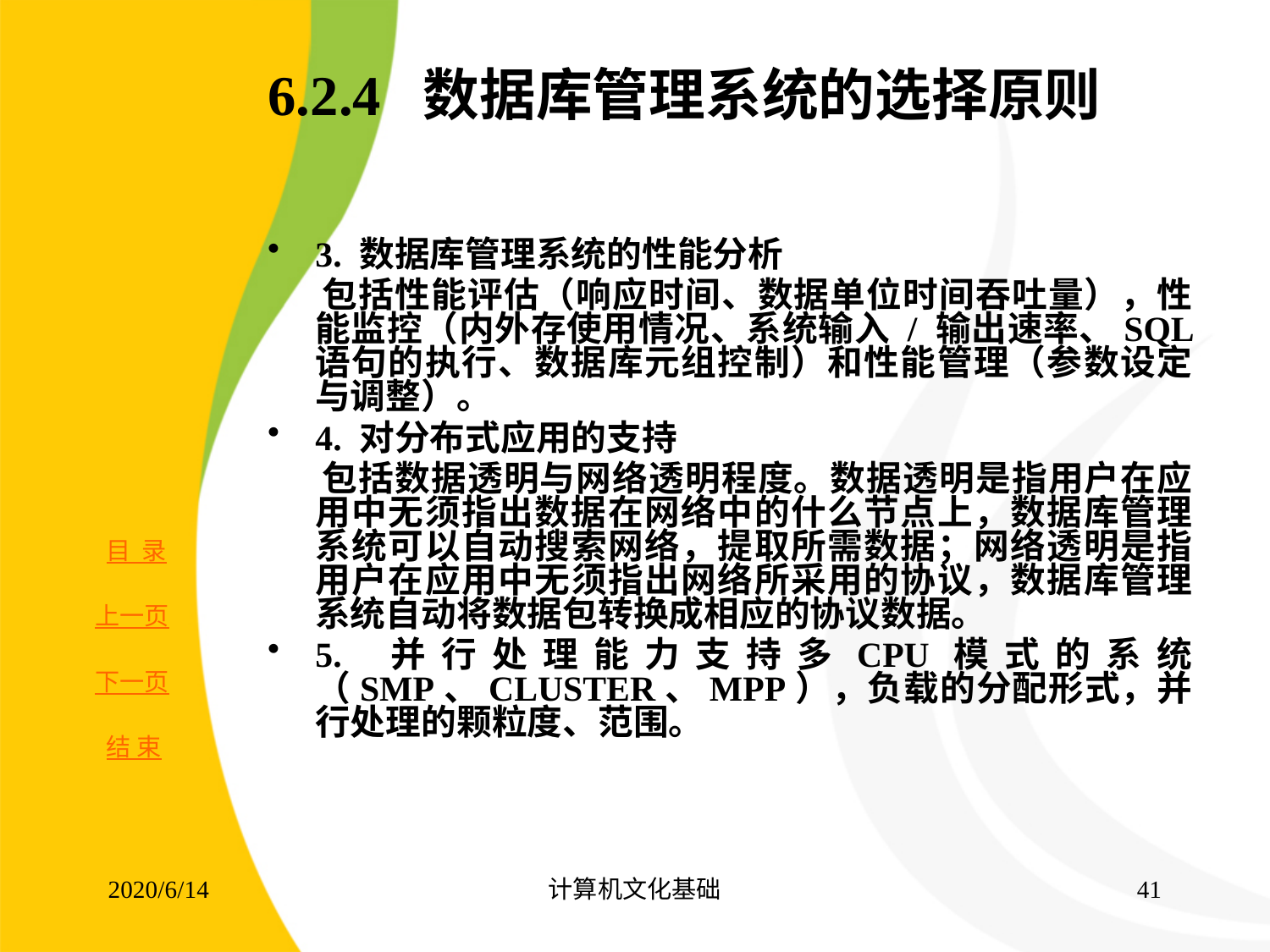

# 6.2.4  数据库管理系统的选择原则

3. 数据库管理系统的性能分析
     包括性能评估（响应时间、数据单位时间吞吐量），性能监控（内外存使用情况、系统输入 / 输出速率、SQL 语句的执行、数据库元组控制）和性能管理（参数设定与调整）。
4. 对分布式应用的支持
     包括数据透明与网络透明程度。数据透明是指用户在应用中无须指出数据在网络中的什么节点上，数据库管理系统可以自动搜索网络，提取所需数据；网络透明是指用户在应用中无须指出网络所采用的协议，数据库管理系统自动将数据包转换成相应的协议数据。
5. 并行处理能力支持多CPU模式的系统（SMP、CLUSTER、MPP），负载的分配形式，并行处理的颗粒度、范围。
2020/6/14
计算机文化基础
41